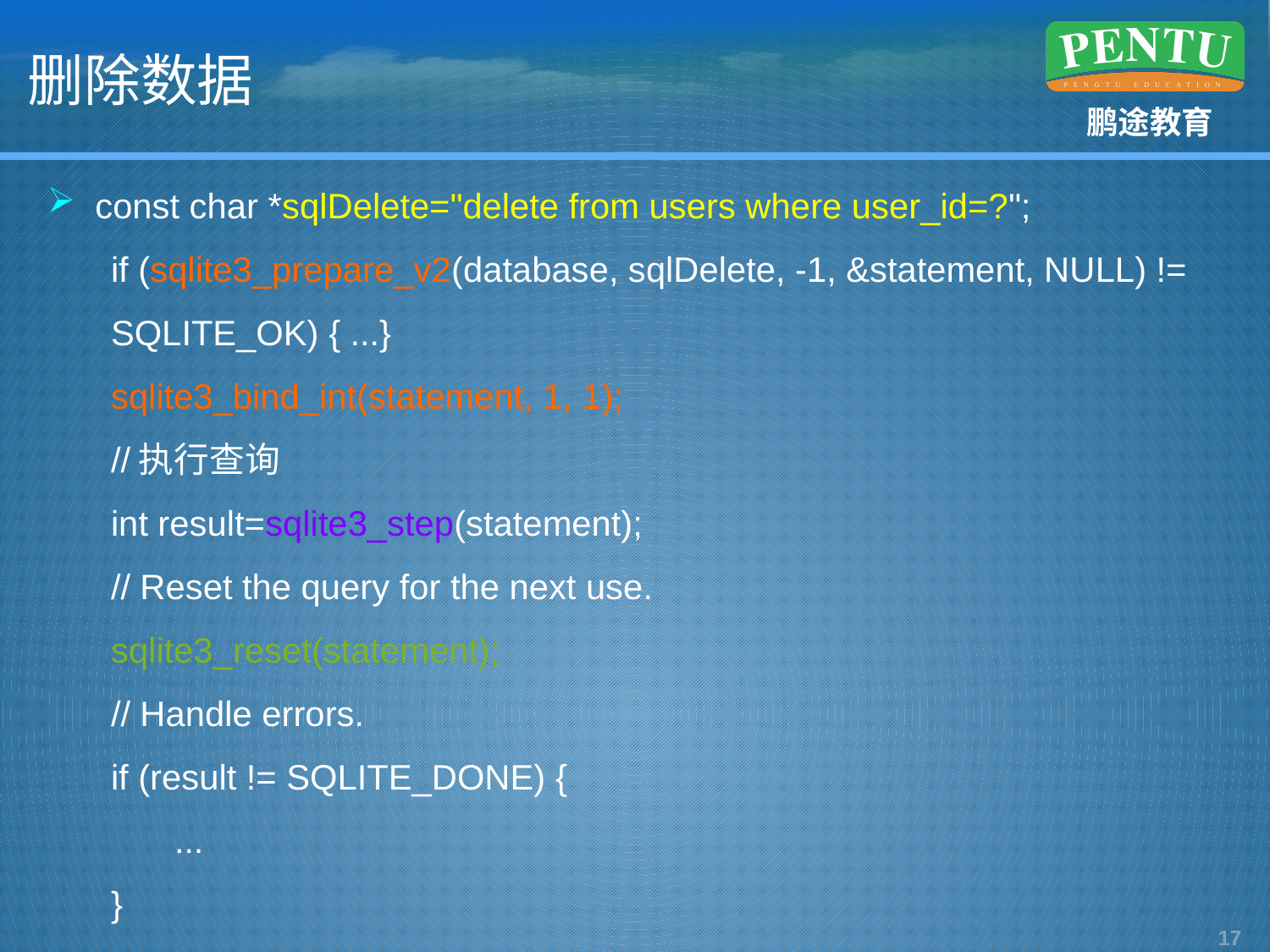

# 删除数据
const char *sqlDelete="delete from users where user_id=?";
if (sqlite3_prepare_v2(database, sqlDelete, -1, &statement, NULL) != SQLITE_OK) { ...}
sqlite3_bind_int(statement, 1, 1);
//执行查询
int result=sqlite3_step(statement);
// Reset the query for the next use.
sqlite3_reset(statement);
// Handle errors.
if (result != SQLITE_DONE) {
...
}
17